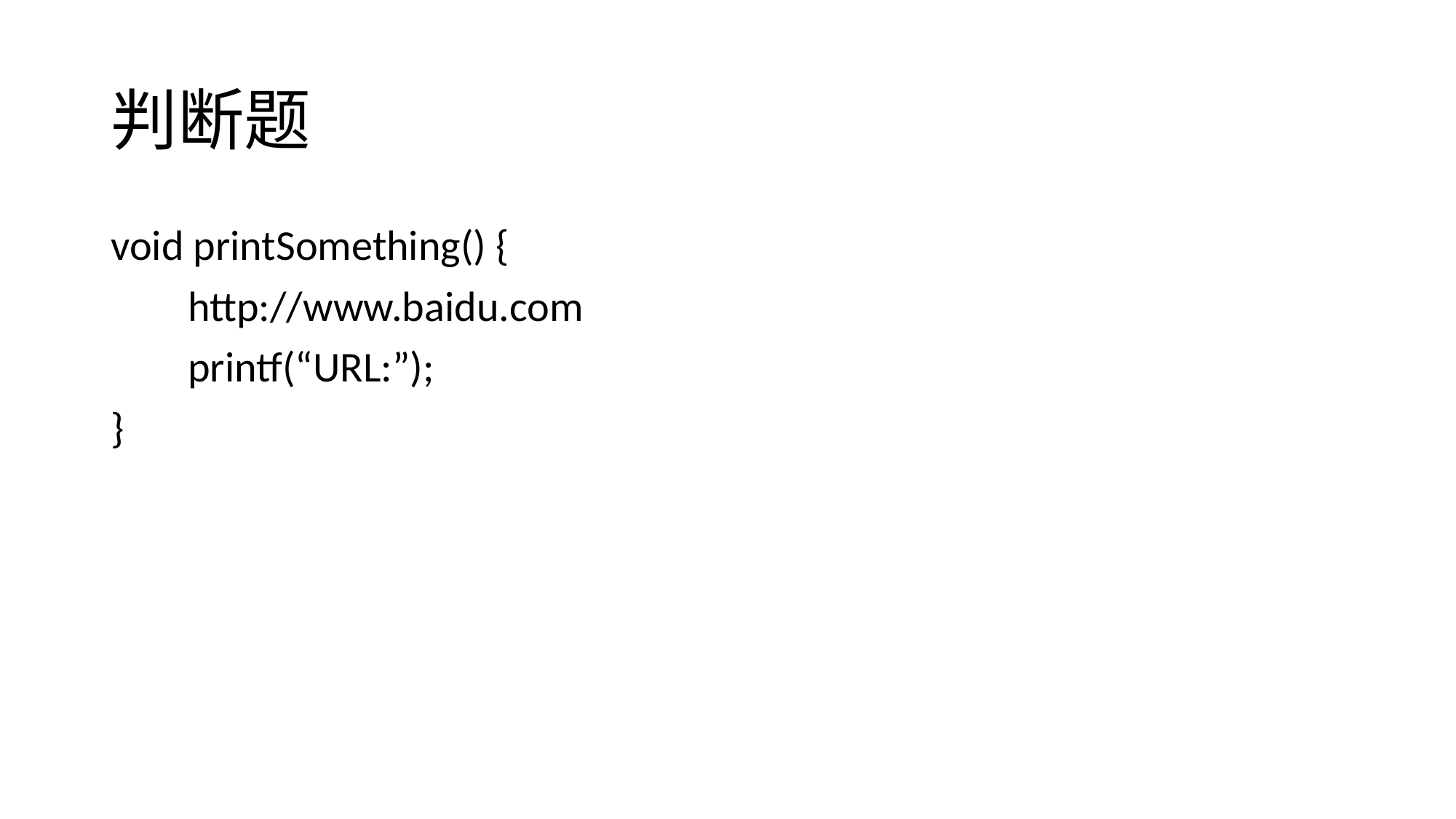

# 判断题
void printSomething() {
        http://www.baidu.com
        printf(“URL:”);
}